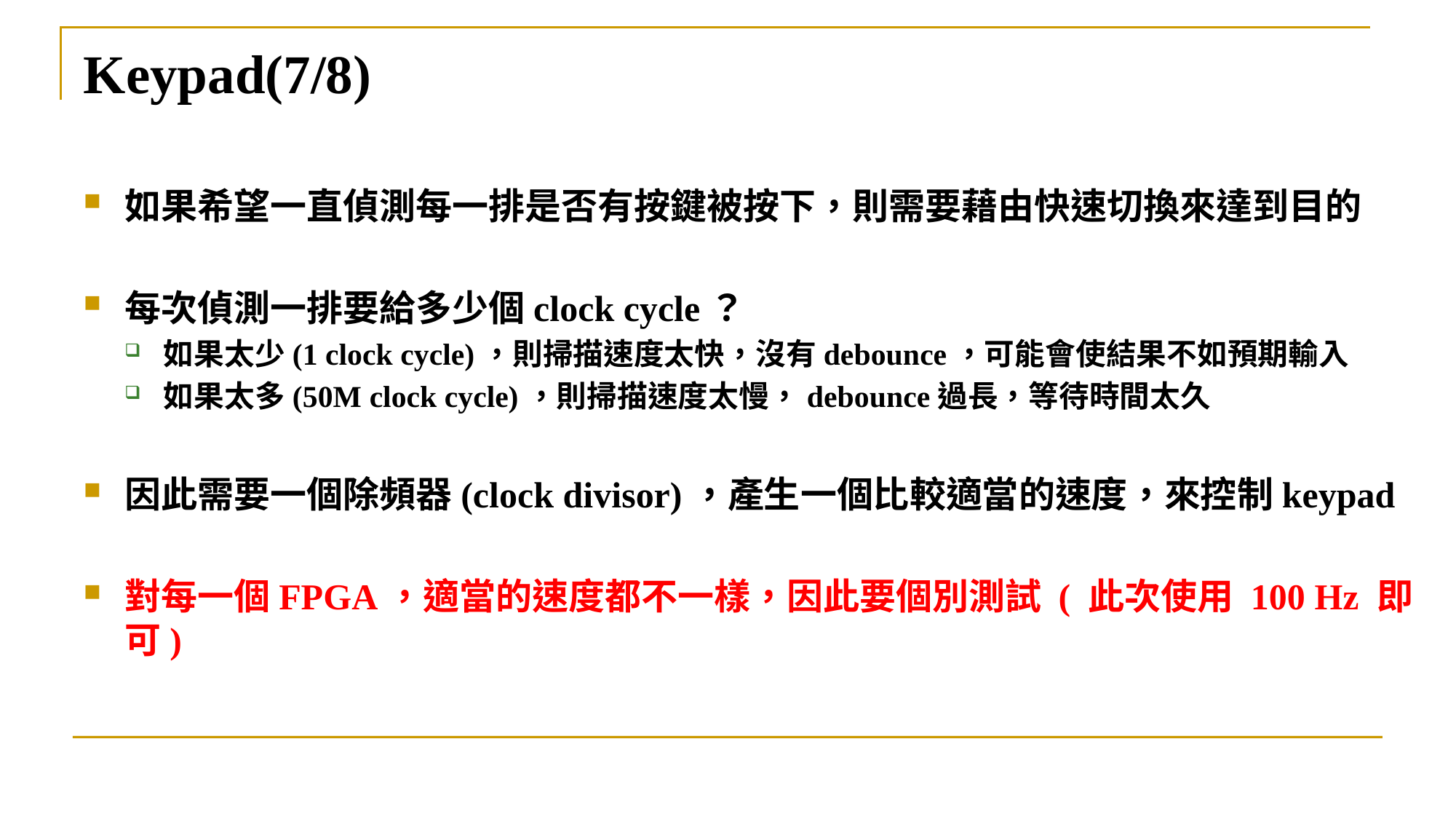

# Keypad(7/8)
如果希望一直偵測每一排是否有按鍵被按下，則需要藉由快速切換來達到目的

每次偵測一排要給多少個clock cycle？
如果太少(1 clock cycle)，則掃描速度太快，沒有debounce，可能會使結果不如預期輸入
如果太多(50M clock cycle)，則掃描速度太慢，debounce過長，等待時間太久

因此需要一個除頻器(clock divisor)，產生一個比較適當的速度，來控制keypad

對每一個FPGA，適當的速度都不一樣，因此要個別測試 ( 此次使用 100 Hz 即可)